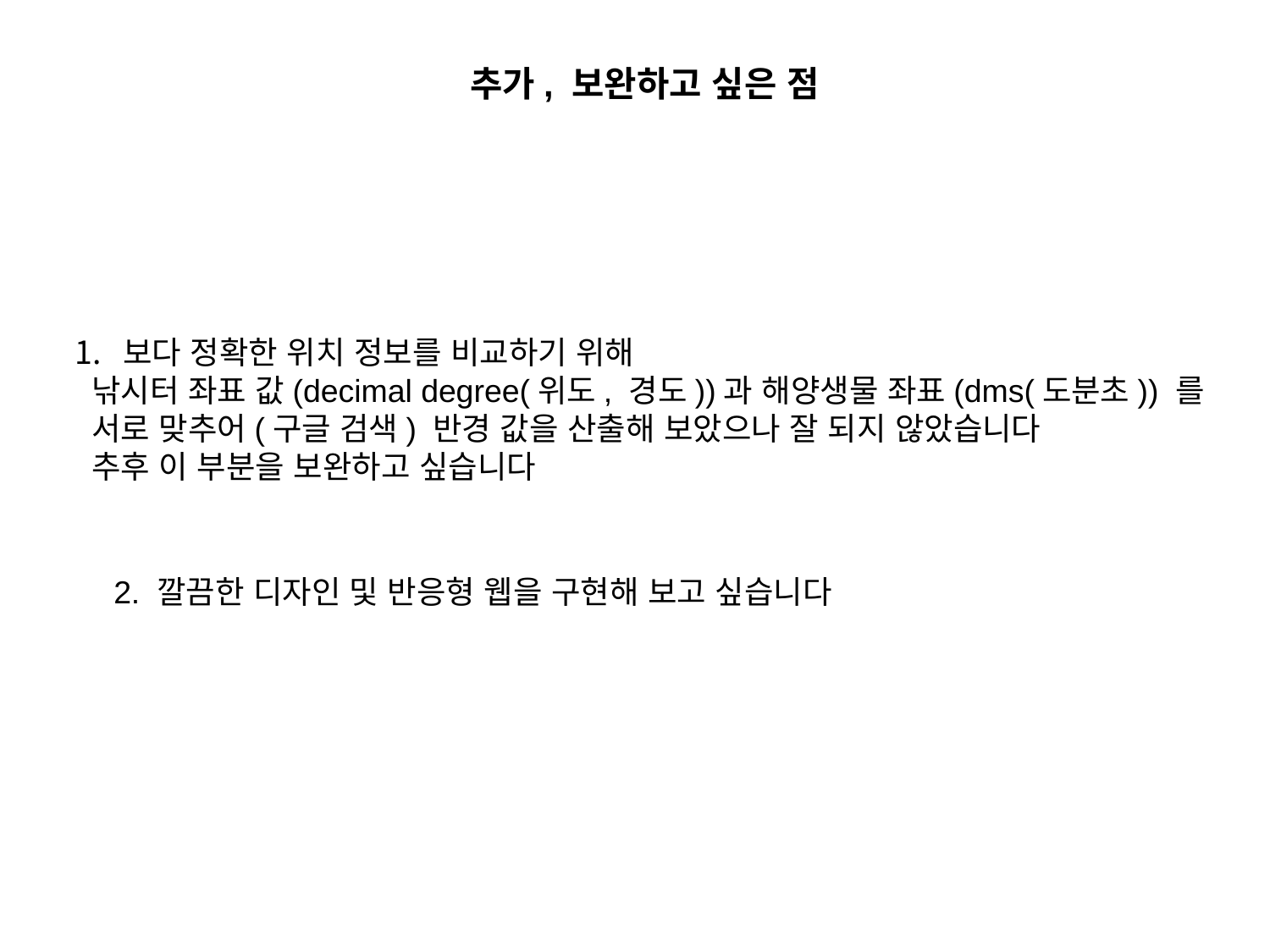

추가, 보완하고 싶은 점
보다 정확한 위치 정보를 비교하기 위해
 낚시터 좌표 값(decimal degree(위도, 경도))과 해양생물 좌표(dms(도분초)) 를
 서로 맞추어(구글 검색) 반경 값을 산출해 보았으나 잘 되지 않았습니다
 추후 이 부분을 보완하고 싶습니다
2. 깔끔한 디자인 및 반응형 웹을 구현해 보고 싶습니다